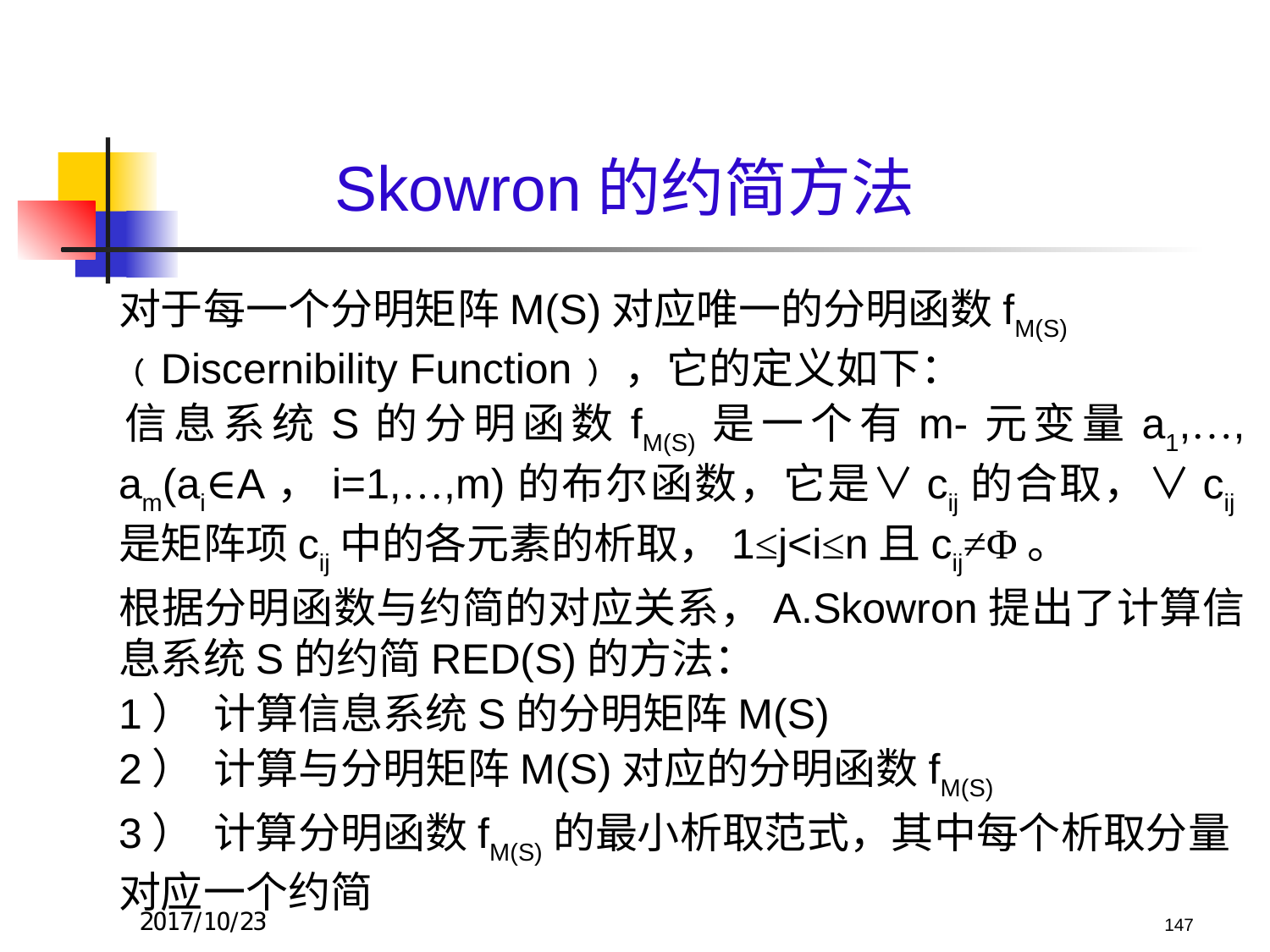

# Skowron的约简方法
	对于每一个分明矩阵M(S)对应唯一的分明函数fM(S)﹙Discernibility Function﹚，它的定义如下：
	信息系统S的分明函数fM(S)是一个有m-元变量a1,…, am(ai∈A，i=1,…,m)的布尔函数，它是∨cij的合取，∨cij是矩阵项cij中的各元素的析取，1≤j<i≤n且cij≠Φ。
	根据分明函数与约简的对应关系，A.Skowron提出了计算信息系统S的约简RED(S)的方法：
	1）  计算信息系统S的分明矩阵M(S)
	2）  计算与分明矩阵M(S)对应的分明函数fM(S)
	3）  计算分明函数fM(S)的最小析取范式，其中每个析取分量对应一个约简
2017/10/23
147